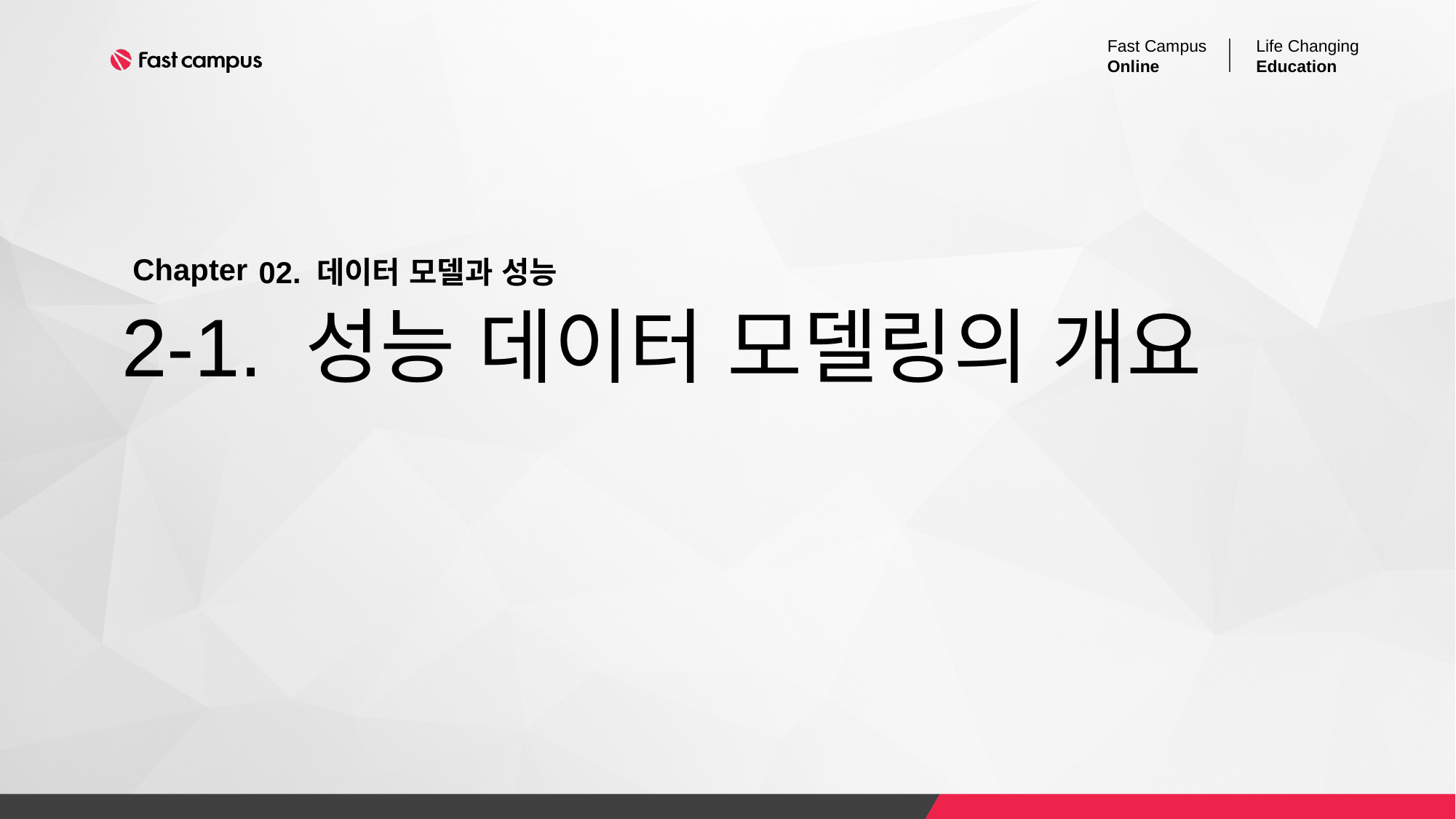

02. 데이터 모델과 성능
# 2-1. 성능 데이터 모델링의 개요